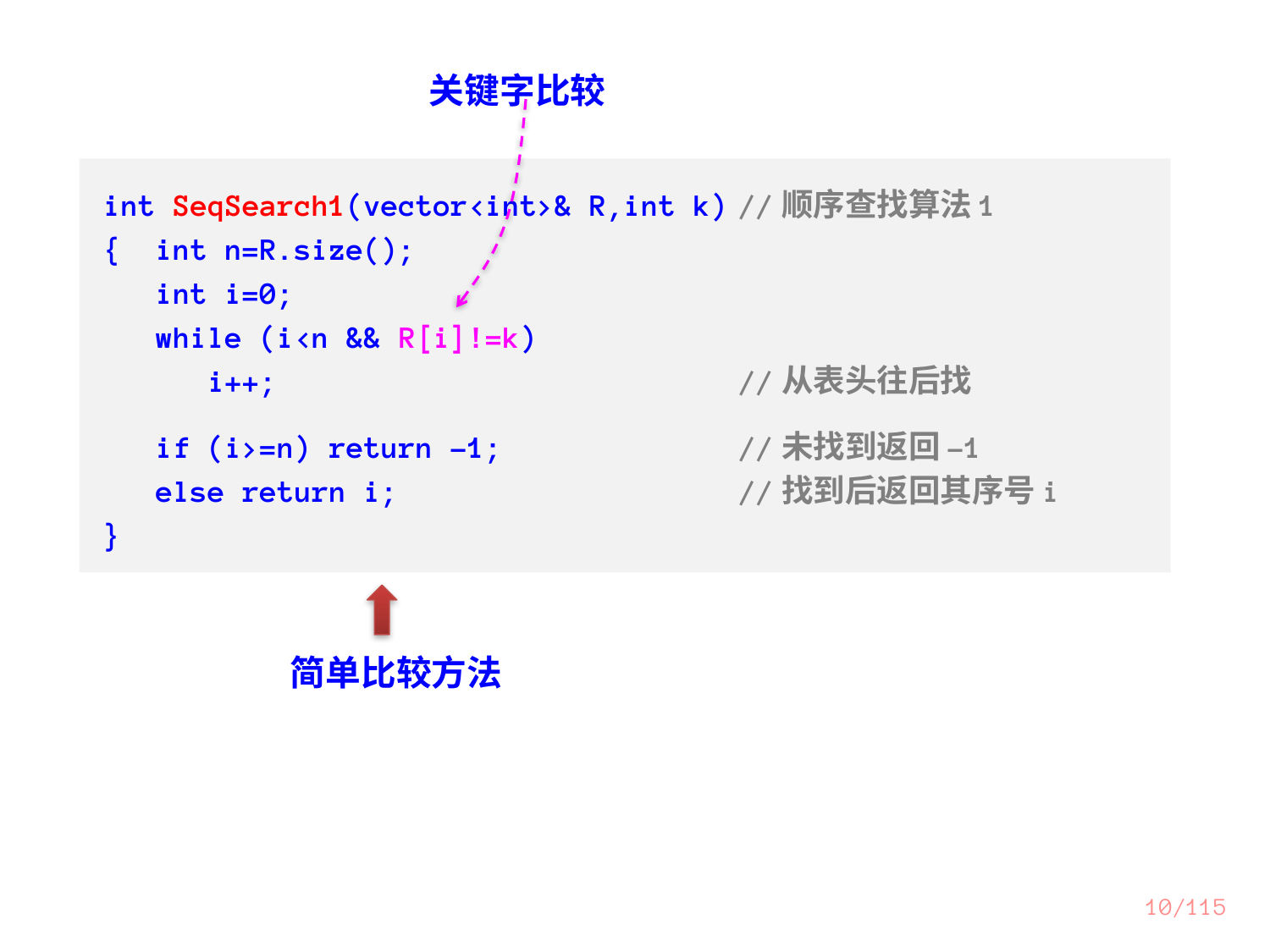

关键字比较

int SeqSearch1(vector<int>& R,int k)	//顺序查找算法1
{  int n=R.size();
   int i=0;
   while (i<n && R[i]!=k)
      i++;				//从表头往后找
   if (i>=n) return -1;		//未找到返回-1
   else return i;			//找到后返回其序号i
}

简单比较方法
10/115